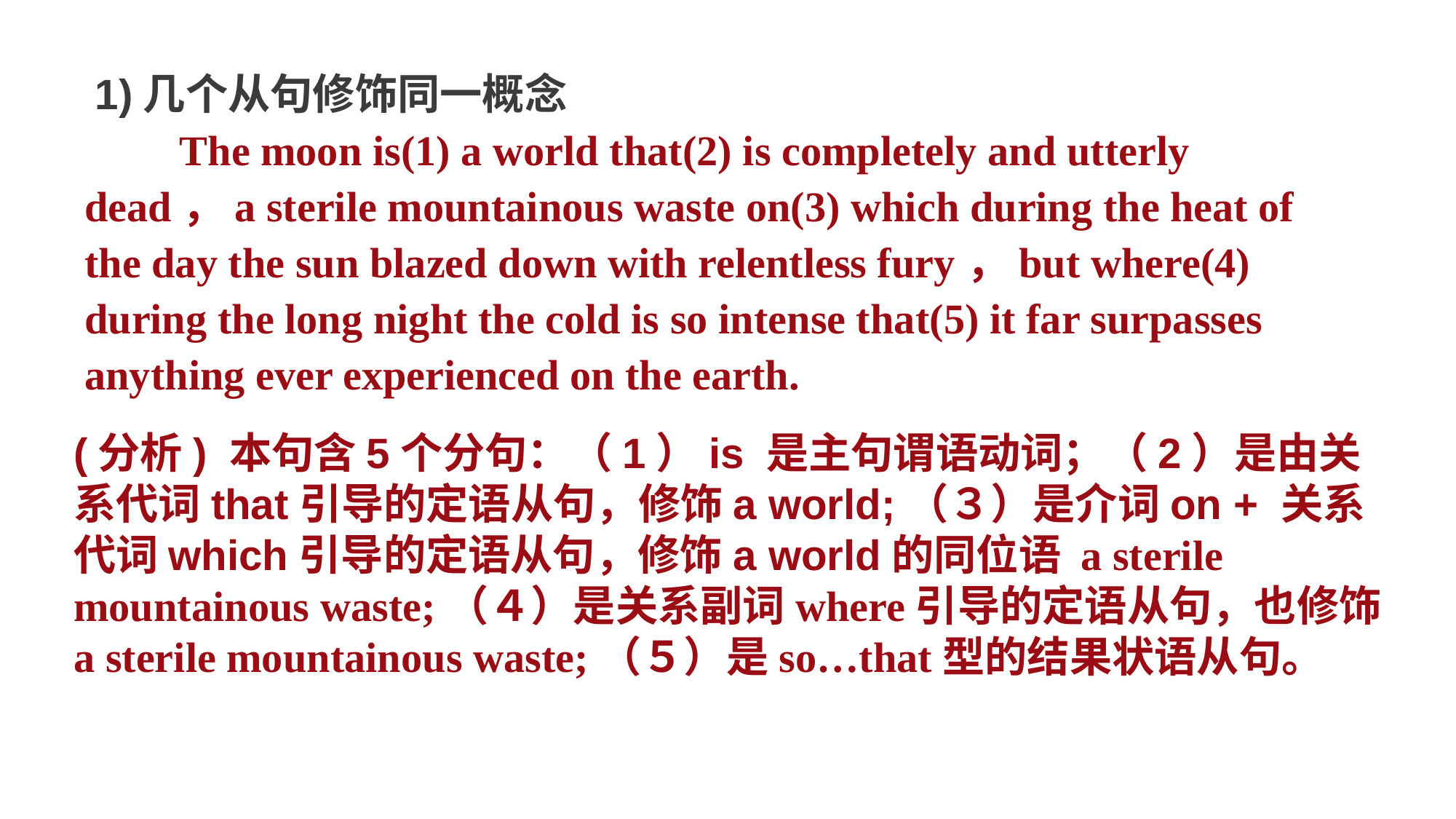

1)几个从句修饰同一概念
　　The moon is(1) a world that(2) is completely and utterly dead，a sterile mountainous waste on(3) which during the heat of the day the sun blazed down with relentless fury，but where(4) during the long night the cold is so intense that(5) it far surpasses anything ever experienced on the earth.

(分析) 本句含5个分句：（1）is 是主句谓语动词；（2）是由关系代词that引导的定语从句，修饰a world;（３）是介词on + 关系代词which引导的定语从句，修饰a world的同位语 a sterile mountainous waste;（４）是关系副词where引导的定语从句，也修饰a sterile mountainous waste;（５）是so…that型的结果状语从句。